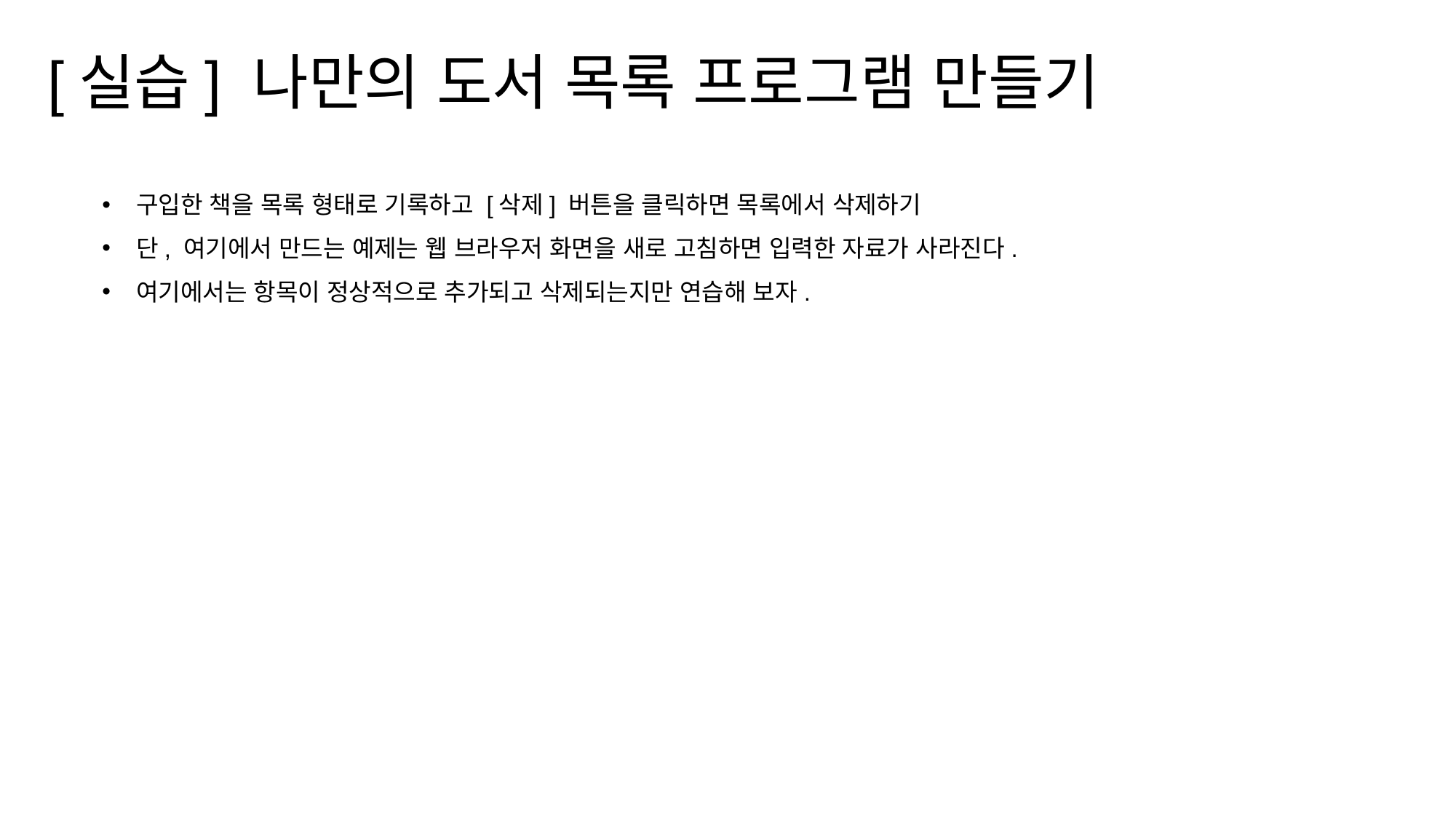

[실습] 나만의 도서 목록 프로그램 만들기
구입한 책을 목록 형태로 기록하고 [삭제] 버튼을 클릭하면 목록에서 삭제하기
단, 여기에서 만드는 예제는 웹 브라우저 화면을 새로 고침하면 입력한 자료가 사라진다.
여기에서는 항목이 정상적으로 추가되고 삭제되는지만 연습해 보자.